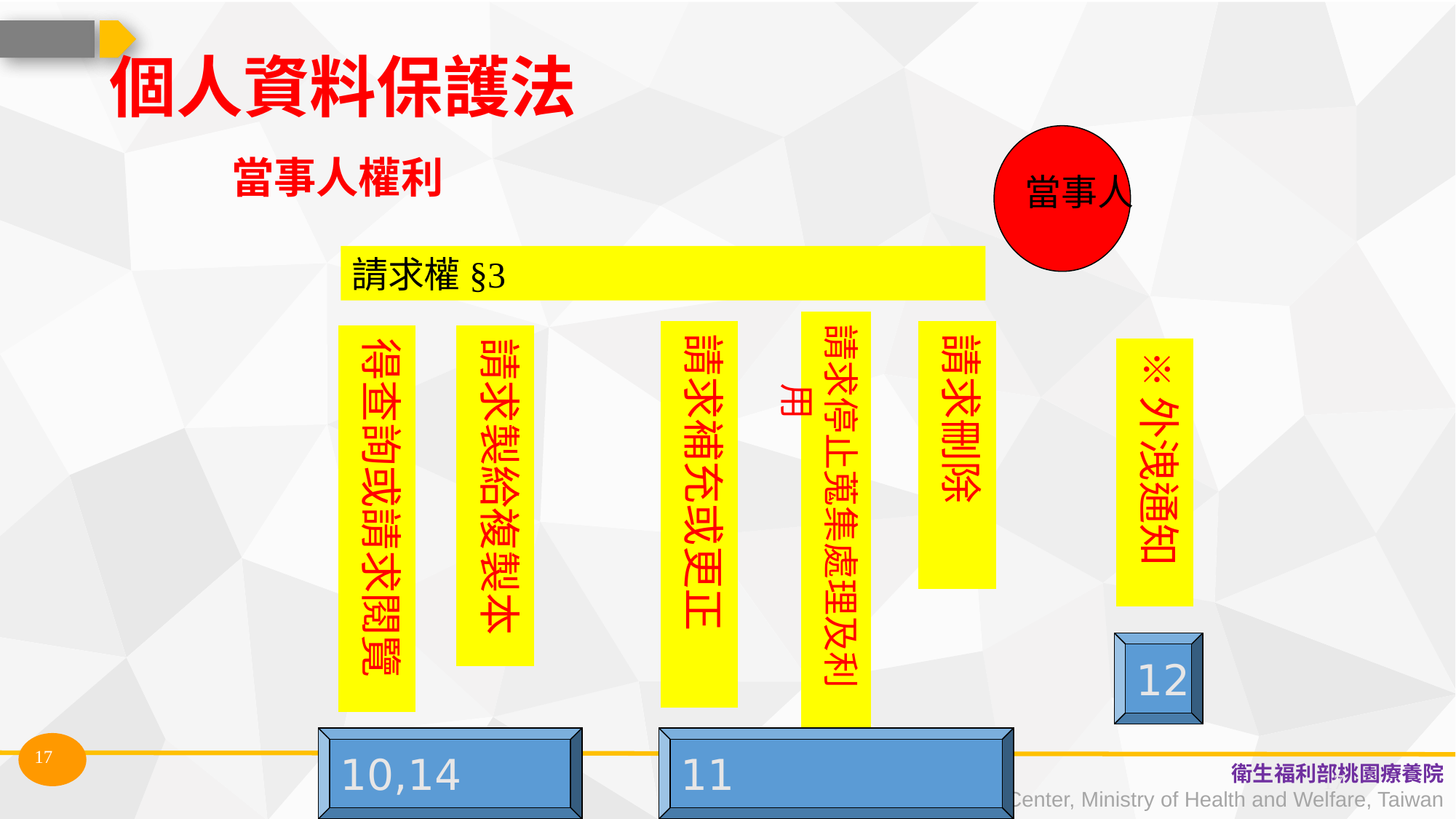

個人資料保護法

當事人

當事人權利
請求權§3
請求停止蒐集處理及利用
請求補充或更正
請求刪除
得查詢或請求閱覽
請求製給複製本
※外洩通知

12
10,14
11
17